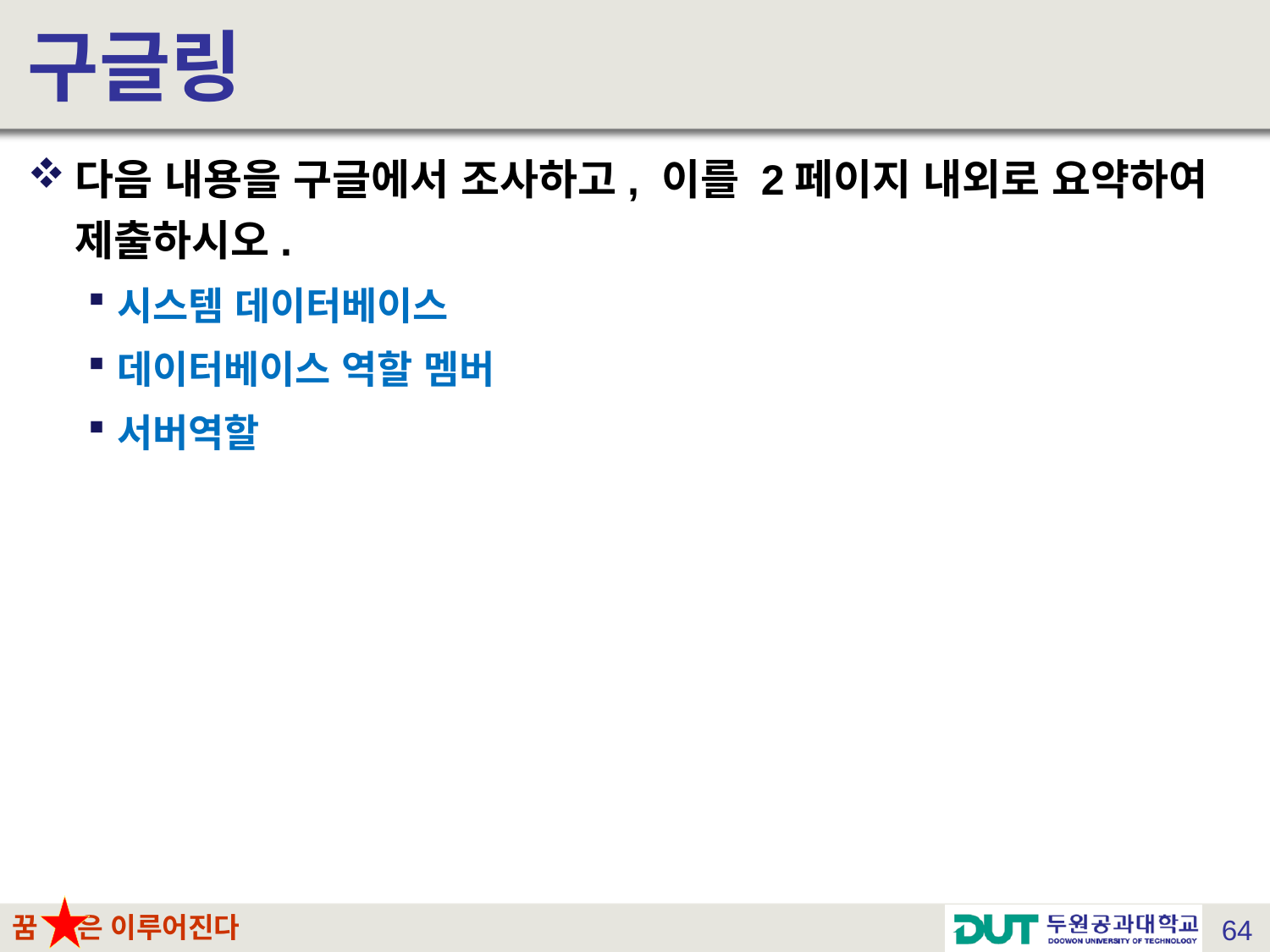

# 구글링
다음 내용을 구글에서 조사하고, 이를 2페이지 내외로 요약하여 제출하시오.
시스템 데이터베이스
데이터베이스 역할 멤버
서버역할